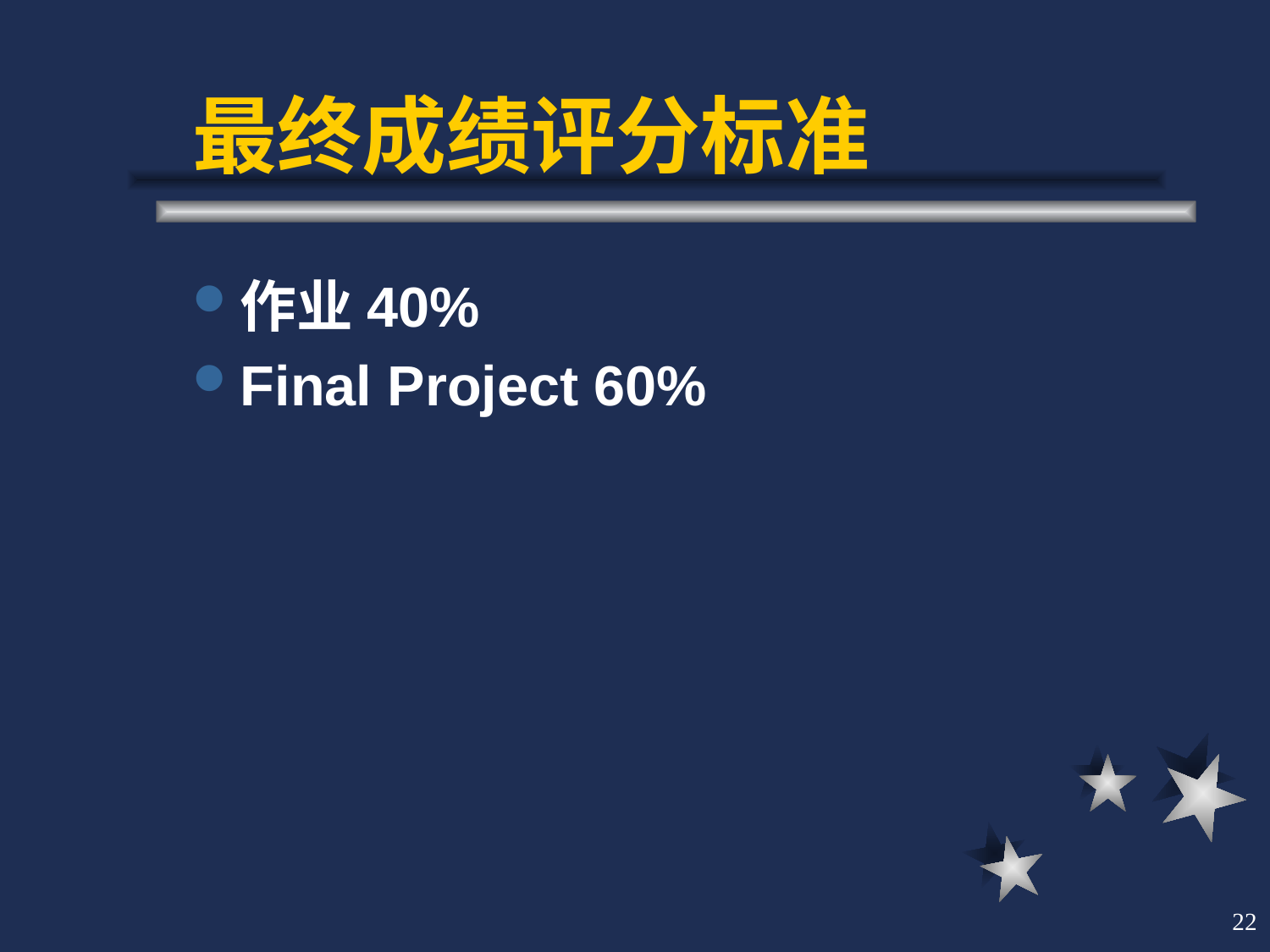

# 最终成绩评分标准
作业40%
Final Project 60%
22